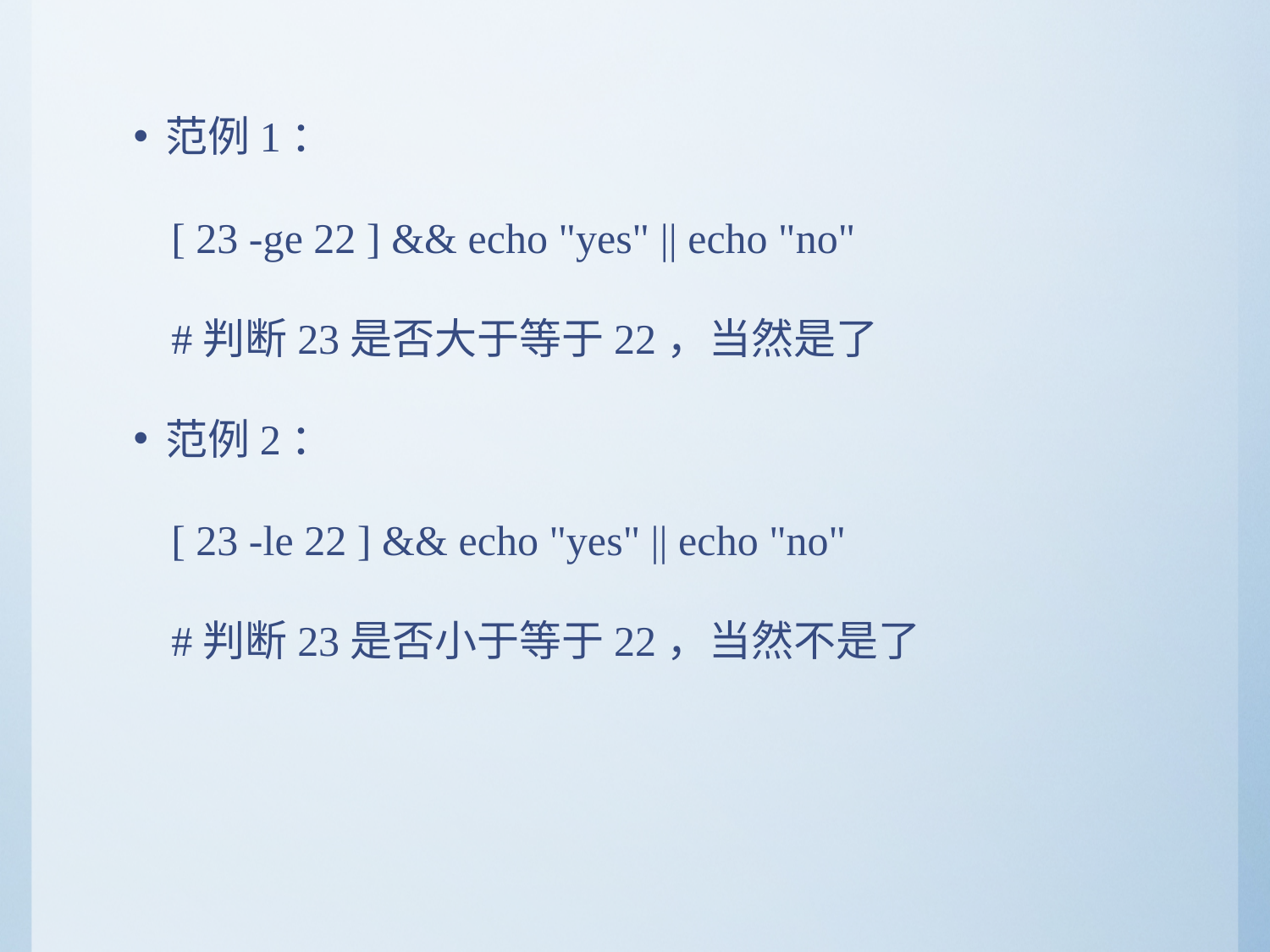

范例1：
[ 23 -ge 22 ] && echo "yes" || echo "no"
#判断23是否大于等于22，当然是了
范例2：
[ 23 -le 22 ] && echo "yes" || echo "no"
#判断23是否小于等于22，当然不是了